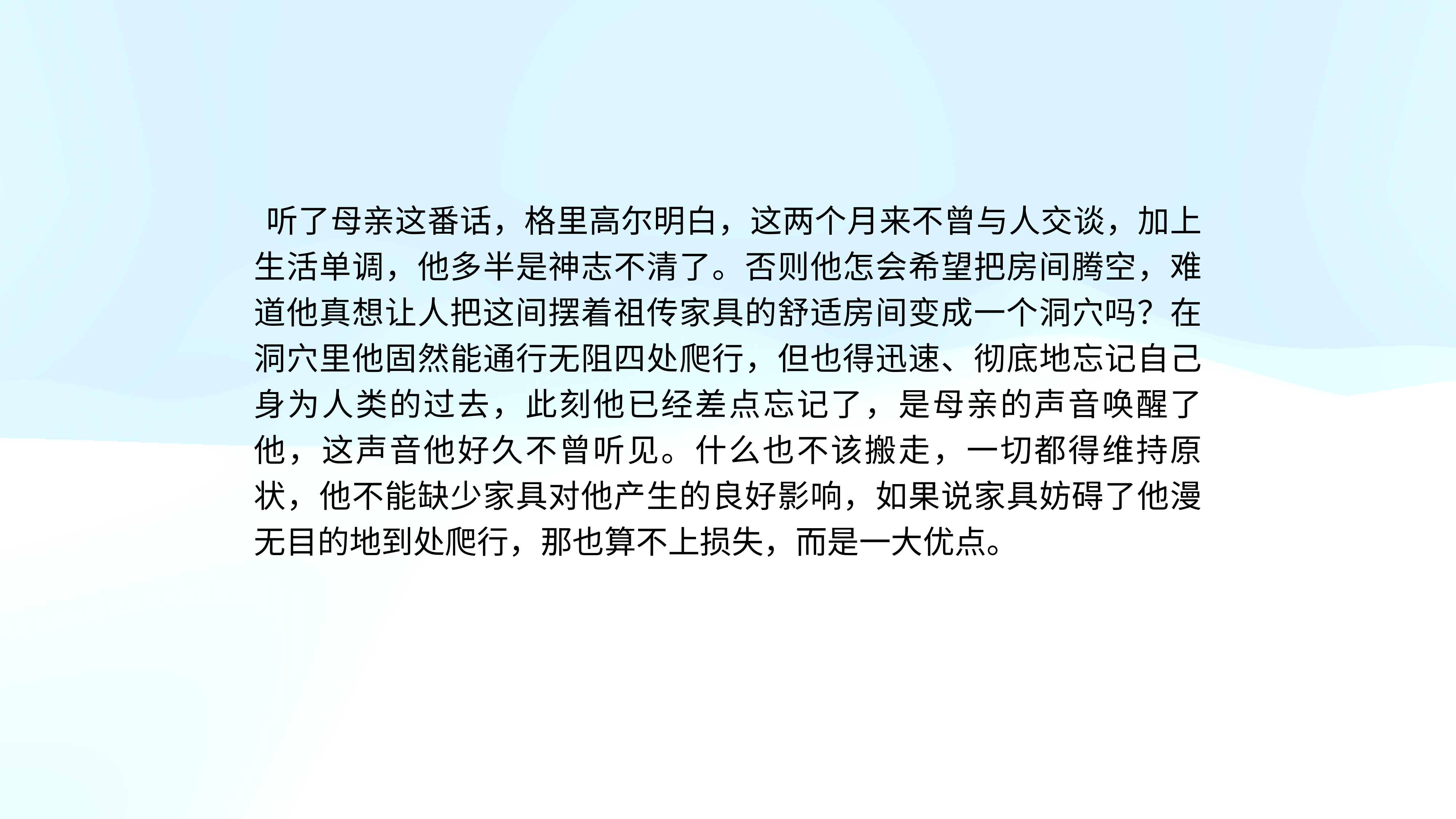

听了母亲这番话，格里高尔明白，这两个月来不曾与人交谈，加上生活单调，他多半是神志不清了。否则他怎会希望把房间腾空，难道他真想让人把这间摆着祖传家具的舒适房间变成一个洞穴吗？在洞穴里他固然能通行无阻四处爬行，但也得迅速、彻底地忘记自己身为人类的过去，此刻他已经差点忘记了，是母亲的声音唤醒了他，这声音他好久不曾听见。什么也不该搬走，一切都得维持原状，他不能缺少家具对他产生的良好影响，如果说家具妨碍了他漫无目的地到处爬行，那也算不上损失，而是一大优点。